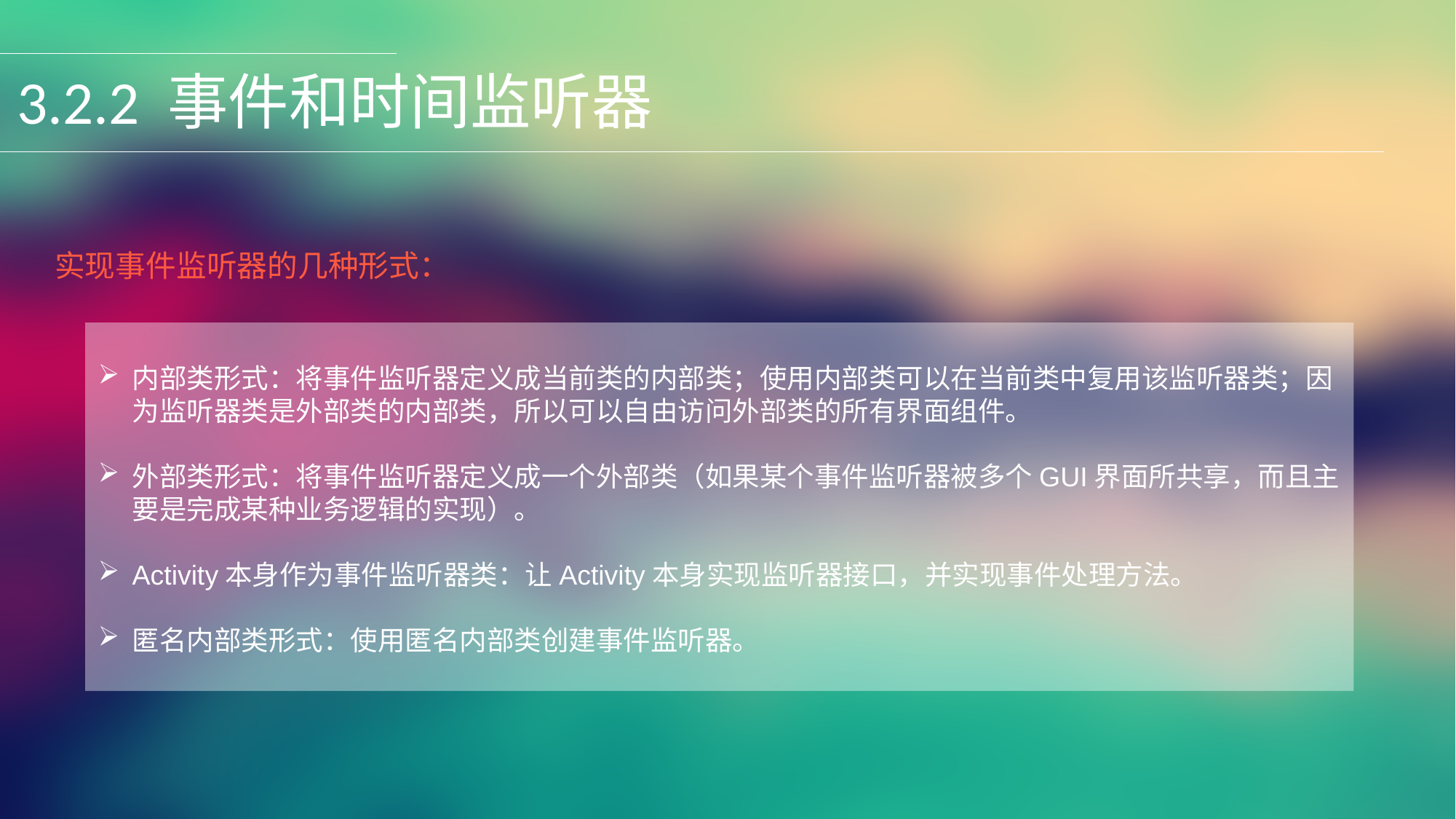

3.2.2 事件和时间监听器
实现事件监听器的几种形式：

内部类形式：将事件监听器定义成当前类的内部类；使用内部类可以在当前类中复用该监听器类；因为监听器类是外部类的内部类，所以可以自由访问外部类的所有界面组件。

外部类形式：将事件监听器定义成一个外部类（如果某个事件监听器被多个GUI界面所共享，而且主要是完成某种业务逻辑的实现）。

Activity本身作为事件监听器类：让Activity本身实现监听器接口，并实现事件处理方法。

匿名内部类形式：使用匿名内部类创建事件监听器。